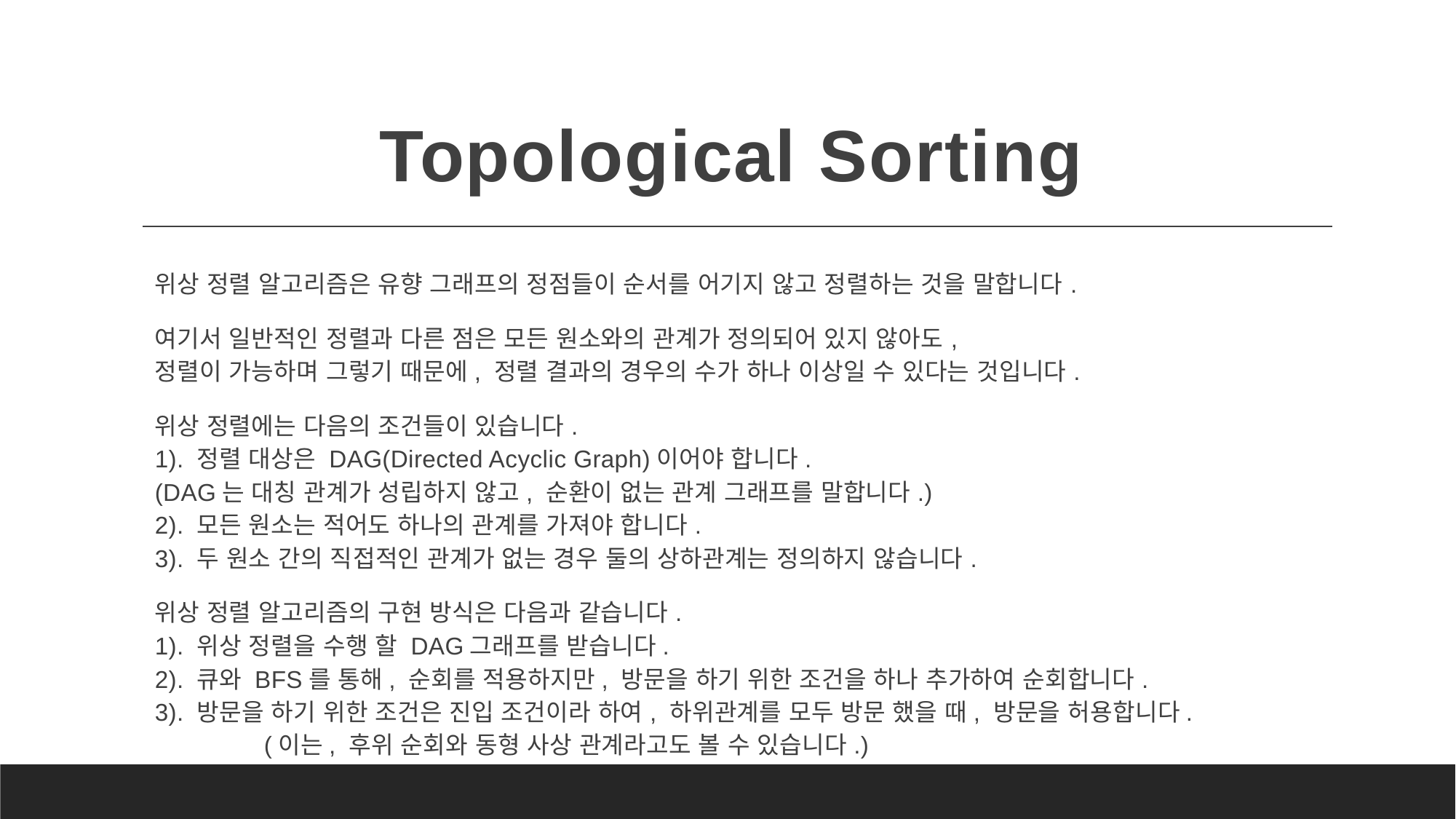

# Topological Sorting
위상 정렬 알고리즘은 유향 그래프의 정점들이 순서를 어기지 않고 정렬하는 것을 말합니다.
여기서 일반적인 정렬과 다른 점은 모든 원소와의 관계가 정의되어 있지 않아도,
정렬이 가능하며 그렇기 때문에, 정렬 결과의 경우의 수가 하나 이상일 수 있다는 것입니다.
위상 정렬에는 다음의 조건들이 있습니다.
1). 정렬 대상은 DAG(Directed Acyclic Graph)이어야 합니다.
(DAG는 대칭 관계가 성립하지 않고, 순환이 없는 관계 그래프를 말합니다.)
2). 모든 원소는 적어도 하나의 관계를 가져야 합니다.
3). 두 원소 간의 직접적인 관계가 없는 경우 둘의 상하관계는 정의하지 않습니다.
위상 정렬 알고리즘의 구현 방식은 다음과 같습니다.
1). 위상 정렬을 수행 할 DAG그래프를 받습니다.
2). 큐와 BFS를 통해, 순회를 적용하지만, 방문을 하기 위한 조건을 하나 추가하여 순회합니다.
3). 방문을 하기 위한 조건은 진입 조건이라 하여, 하위관계를 모두 방문 했을 때, 방문을 허용합니다.
	(이는, 후위 순회와 동형 사상 관계라고도 볼 수 있습니다.)